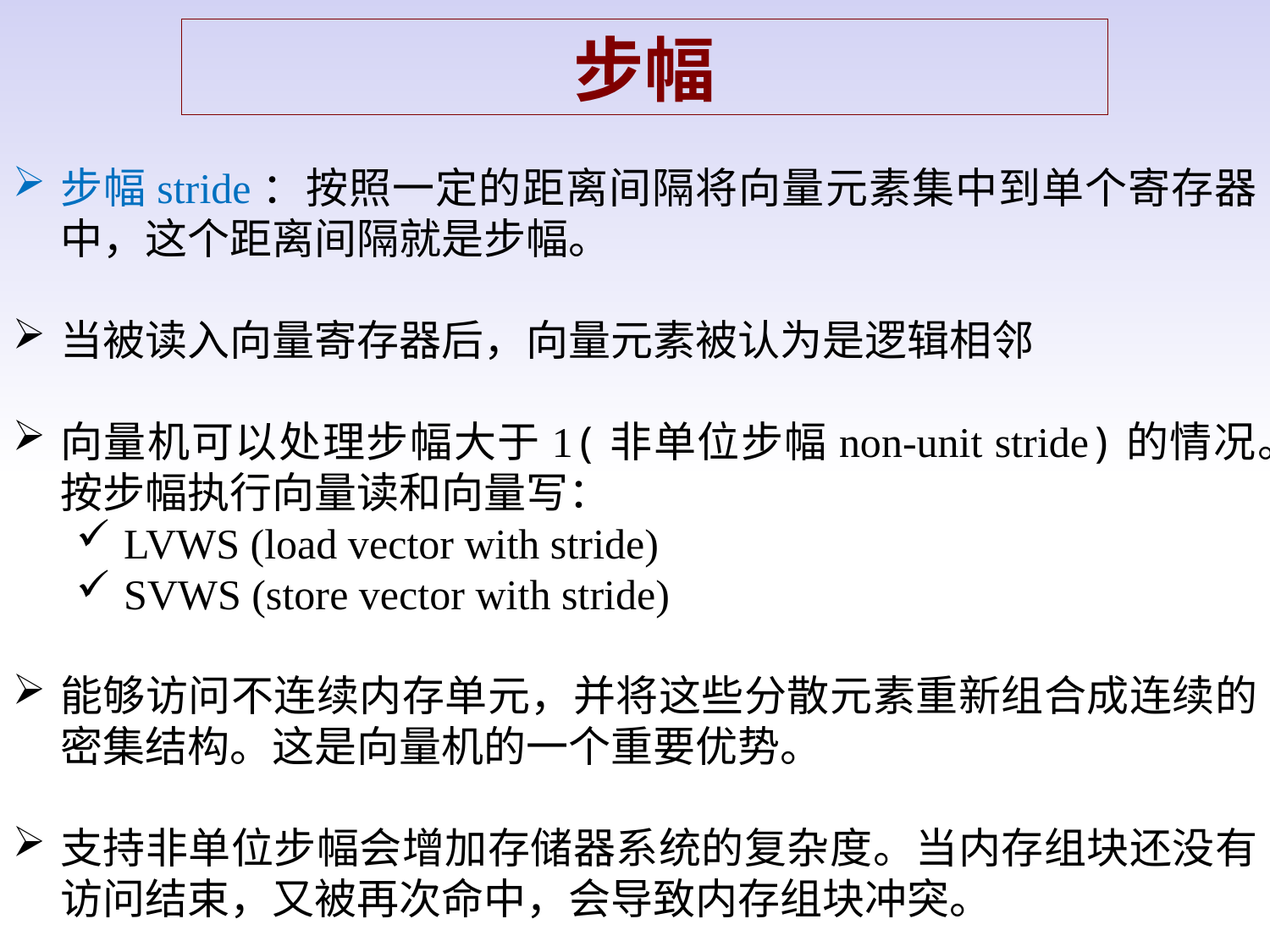

步幅
步幅stride：按照一定的距离间隔将向量元素集中到单个寄存器中，这个距离间隔就是步幅。

当被读入向量寄存器后，向量元素被认为是逻辑相邻

向量机可以处理步幅大于1(非单位步幅non-unit stride)的情况。按步幅执行向量读和向量写：
LVWS (load vector with stride)
SVWS (store vector with stride)

能够访问不连续内存单元，并将这些分散元素重新组合成连续的密集结构。这是向量机的一个重要优势。

支持非单位步幅会增加存储器系统的复杂度。当内存组块还没有访问结束，又被再次命中，会导致内存组块冲突。